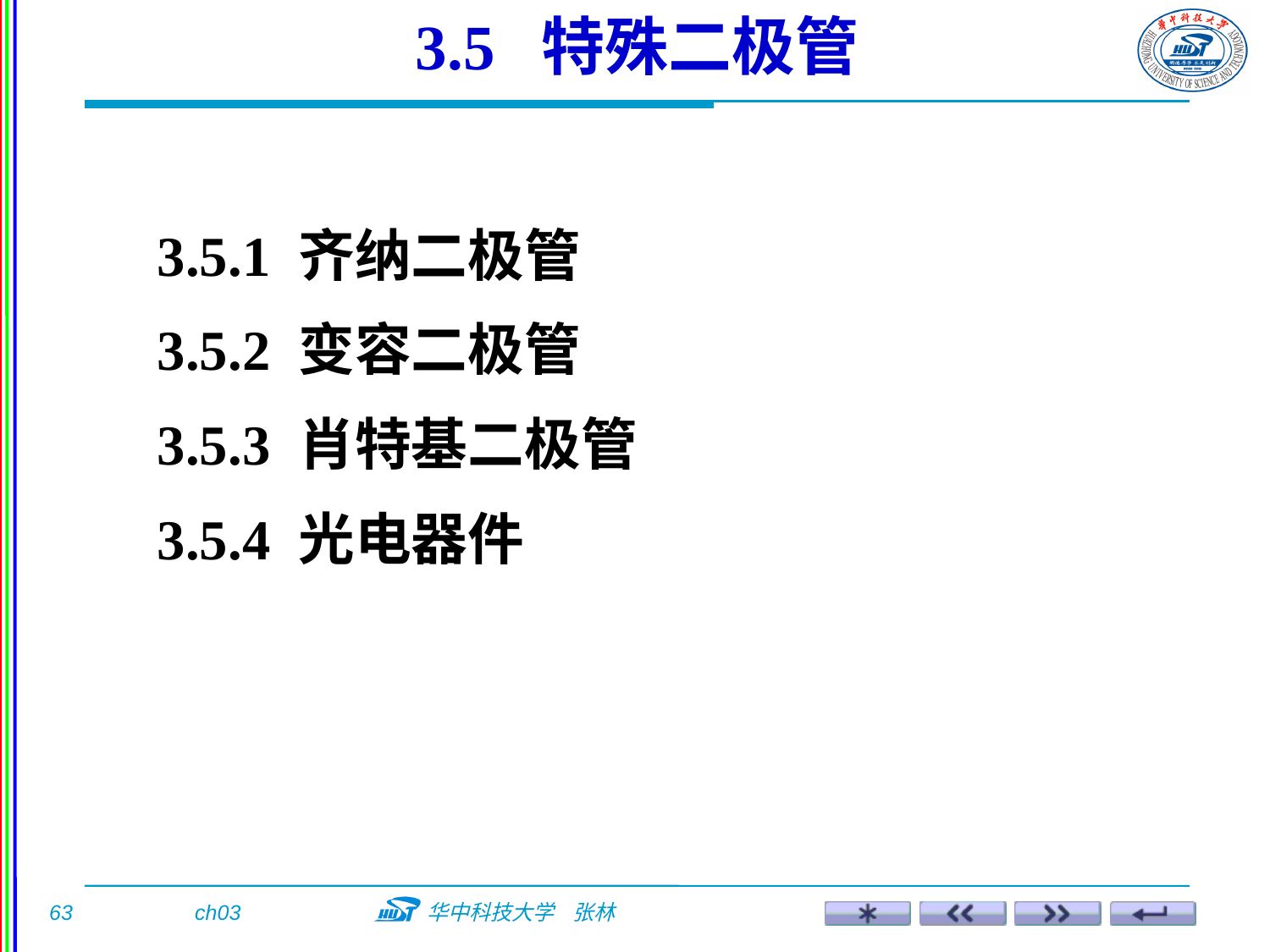

3.5  特殊二极管
3.5.1 齐纳二极管
3.5.2 变容二极管
3.5.3 肖特基二极管
3.5.4 光电器件